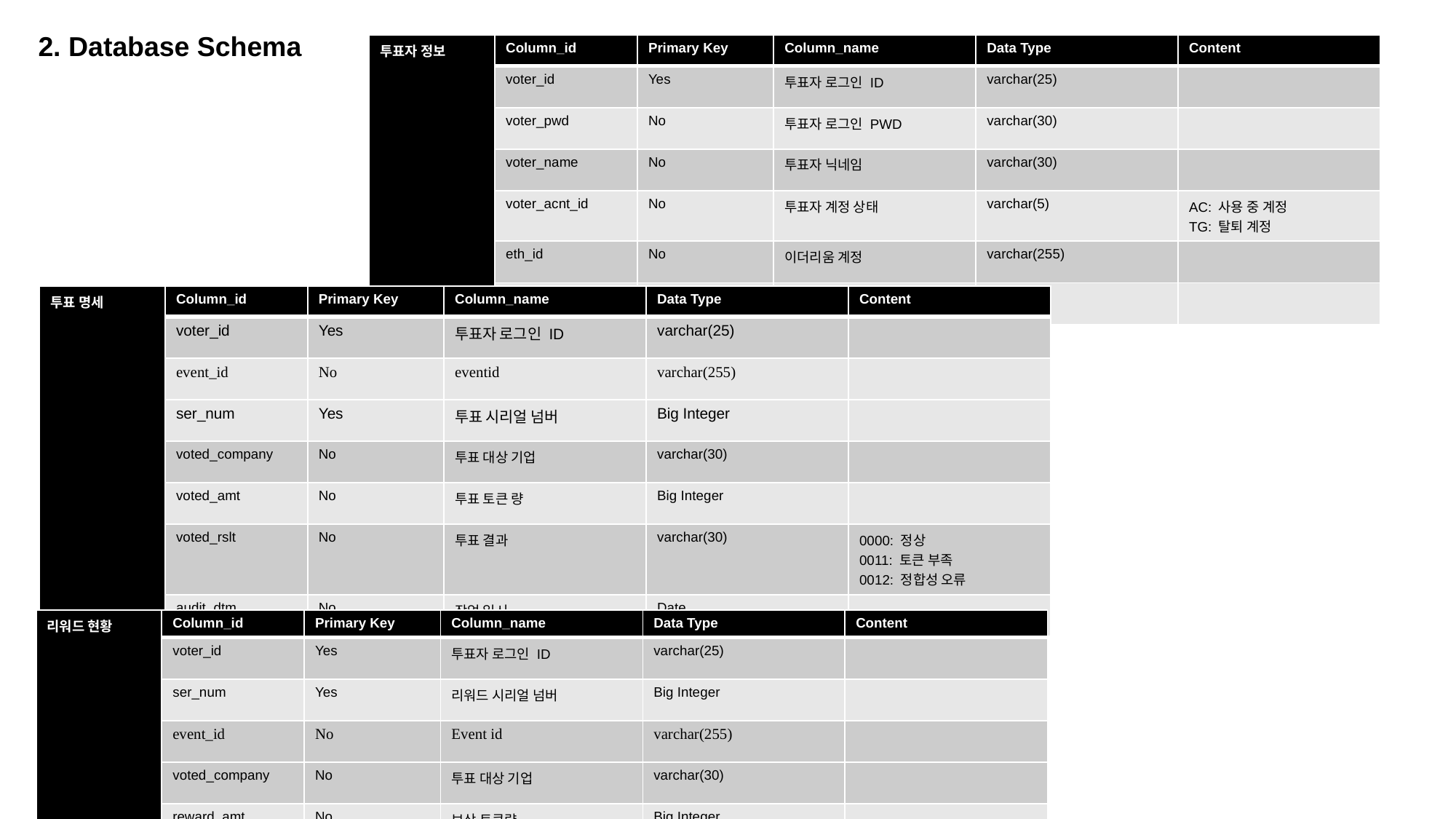

2. Database Schema
| 투표자 정보 | Column\_id | Primary Key | Column\_name | Data Type | Content |
| --- | --- | --- | --- | --- | --- |
|  | voter\_id | Yes | 투표자 로그인 ID | varchar(25) |  |
|  | voter\_pwd | No | 투표자 로그인 PWD | varchar(30) |  |
|  | voter\_name | No | 투표자 닉네임 | varchar(30) |  |
|  | voter\_acnt\_id | No | 투표자 계정 상태 | varchar(5) | AC: 사용 중 계정 TG: 탈퇴 계정 |
|  | eth\_id | No | 이더리움 계정 | varchar(255) |  |
|  | audit\_dtm | No | 작업 일시 | Date |  |
| 투표 명세 | Column\_id | Primary Key | Column\_name | Data Type | Content |
| --- | --- | --- | --- | --- | --- |
|  | voter\_id | Yes | 투표자 로그인 ID | varchar(25) |  |
|  | event\_id | No | eventid | varchar(255) |  |
|  | ser\_num | Yes | 투표 시리얼 넘버 | Big Integer |  |
|  | voted\_company | No | 투표 대상 기업 | varchar(30) |  |
|  | voted\_amt | No | 투표 토큰 량 | Big Integer |  |
|  | voted\_rslt | No | 투표 결과 | varchar(30) | 0000: 정상 0011: 토큰 부족 0012: 정합성 오류 |
|  | audit\_dtm | No | 작업 일시 | Date |  |
| 리워드 현황 | Column\_id | Primary Key | Column\_name | Data Type | Content |
| --- | --- | --- | --- | --- | --- |
|  | voter\_id | Yes | 투표자 로그인 ID | varchar(25) |  |
|  | ser\_num | Yes | 리워드 시리얼 넘버 | Big Integer |  |
|  | event\_id | No | Event id | varchar(255) |  |
|  | voted\_company | No | 투표 대상 기업 | varchar(30) |  |
|  | reward\_amt | No | 보상 토큰량 | Big Integer |  |
|  | reward\_rslt | No | 보상 결과 | varchar(30) | 0000: 승리 0012: 정합성 오류 1111: 패배 |
|  | audit\_dtm | No | 작업 일시 | Date |  |